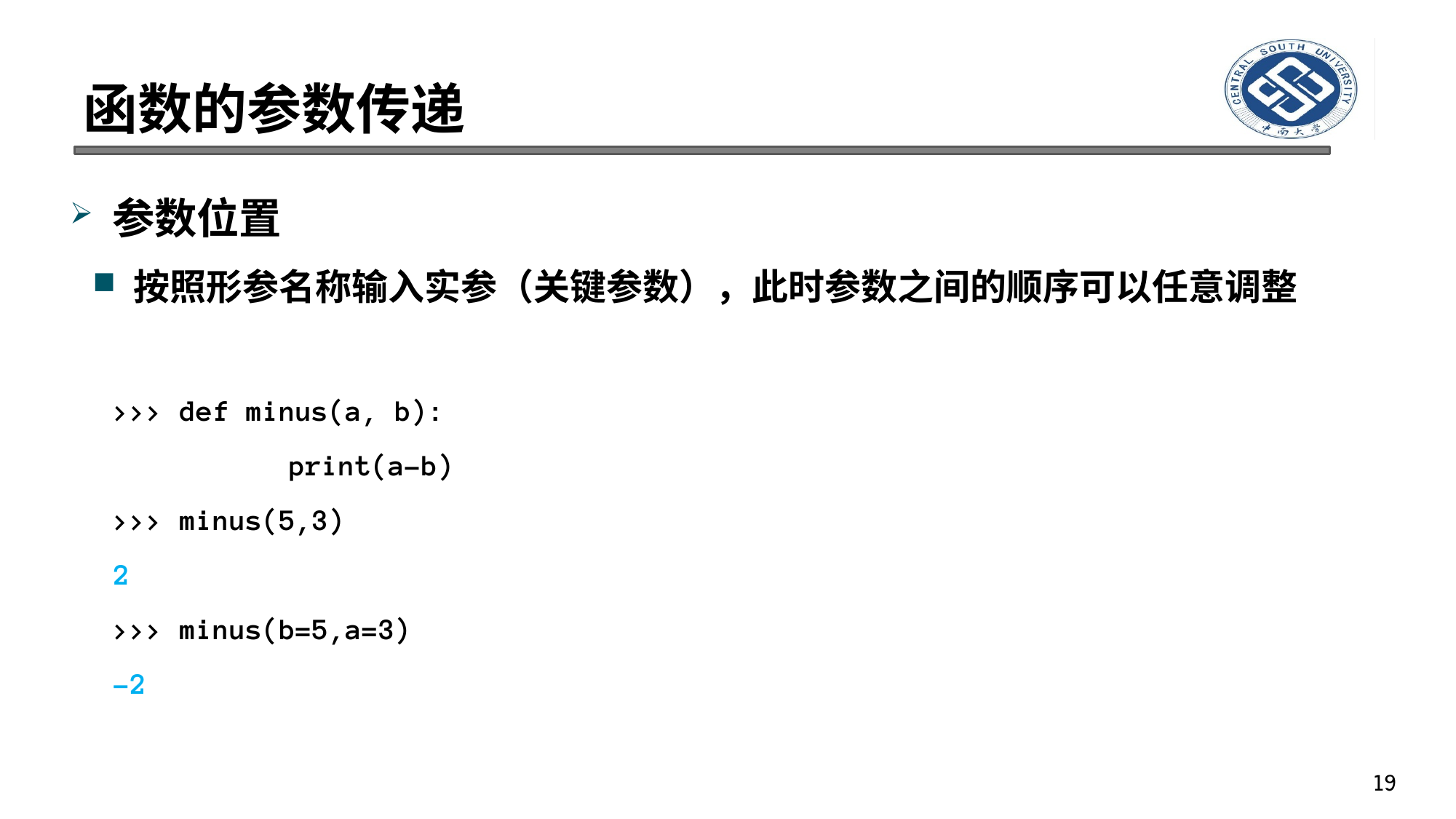

# 函数的参数传递
参数位置
按照形参名称输入实参（关键参数），此时参数之间的顺序可以任意调整

>>> def minus(a, b):
	    print(a-b)
>>> minus(5,3)
2
>>> minus(b=5,a=3)
-2
19